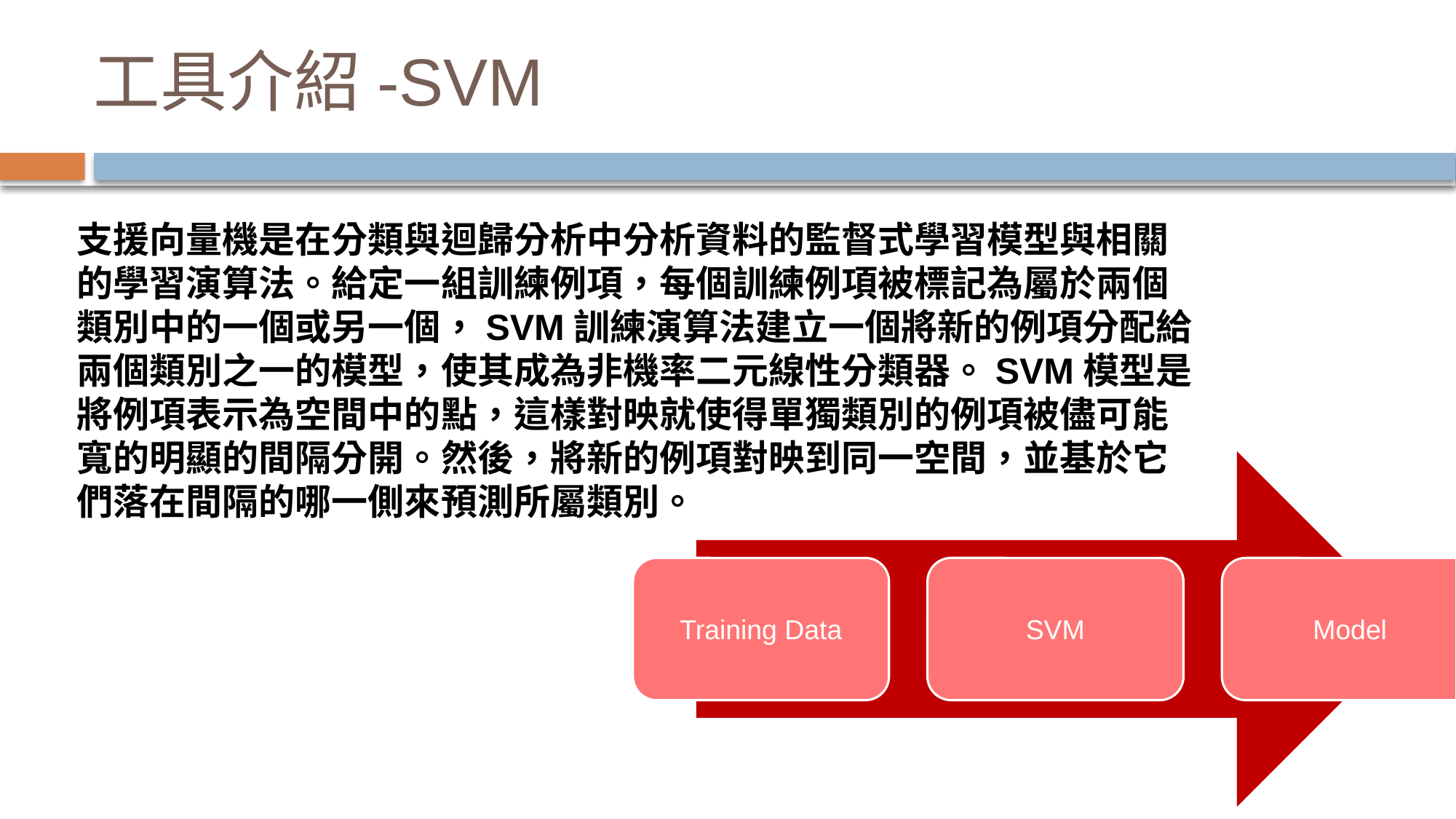

# 工具介紹-SVM
支援向量機是在分類與迴歸分析中分析資料的監督式學習模型與相關的學習演算法。給定一組訓練例項，每個訓練例項被標記為屬於兩個類別中的一個或另一個，SVM訓練演算法建立一個將新的例項分配給兩個類別之一的模型，使其成為非機率二元線性分類器。SVM模型是將例項表示為空間中的點，這樣對映就使得單獨類別的例項被儘可能寬的明顯的間隔分開。然後，將新的例項對映到同一空間，並基於它們落在間隔的哪一側來預測所屬類別。
Training Data
SVM
Model